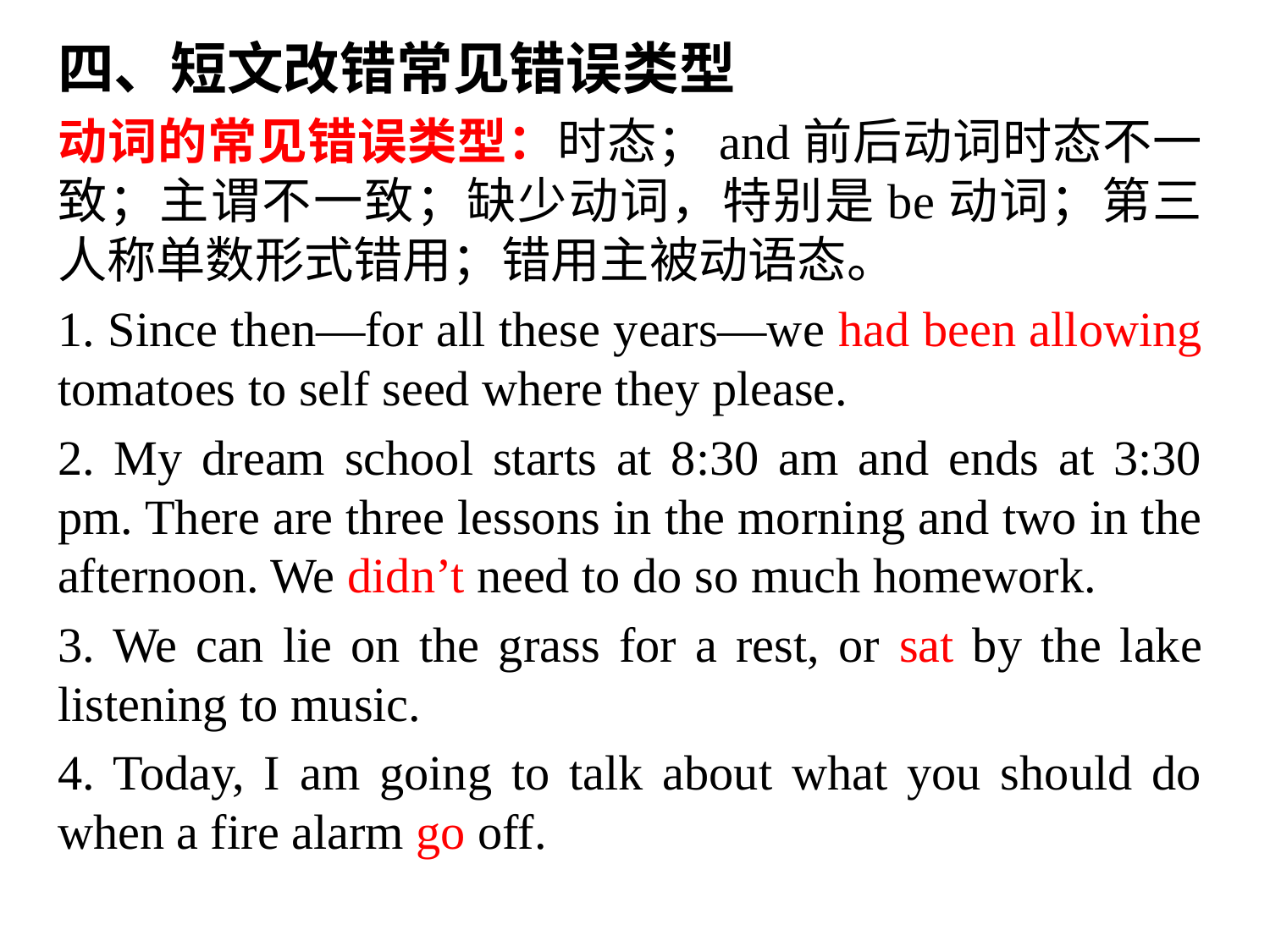

四、短文改错常见错误类型
动词的常见错误类型：时态；and前后动词时态不一致；主谓不一致；缺少动词，特别是be动词；第三人称单数形式错用；错用主被动语态。
1. Since then—for all these years—we had been allowing tomatoes to self seed where they please.
2. My dream school starts at 8:30 am and ends at 3:30 pm. There are three lessons in the morning and two in the afternoon. We didn’t need to do so much homework.
3. We can lie on the grass for a rest, or sat by the lake listening to music.
4. Today, I am going to talk about what you should do when a fire alarm go off.